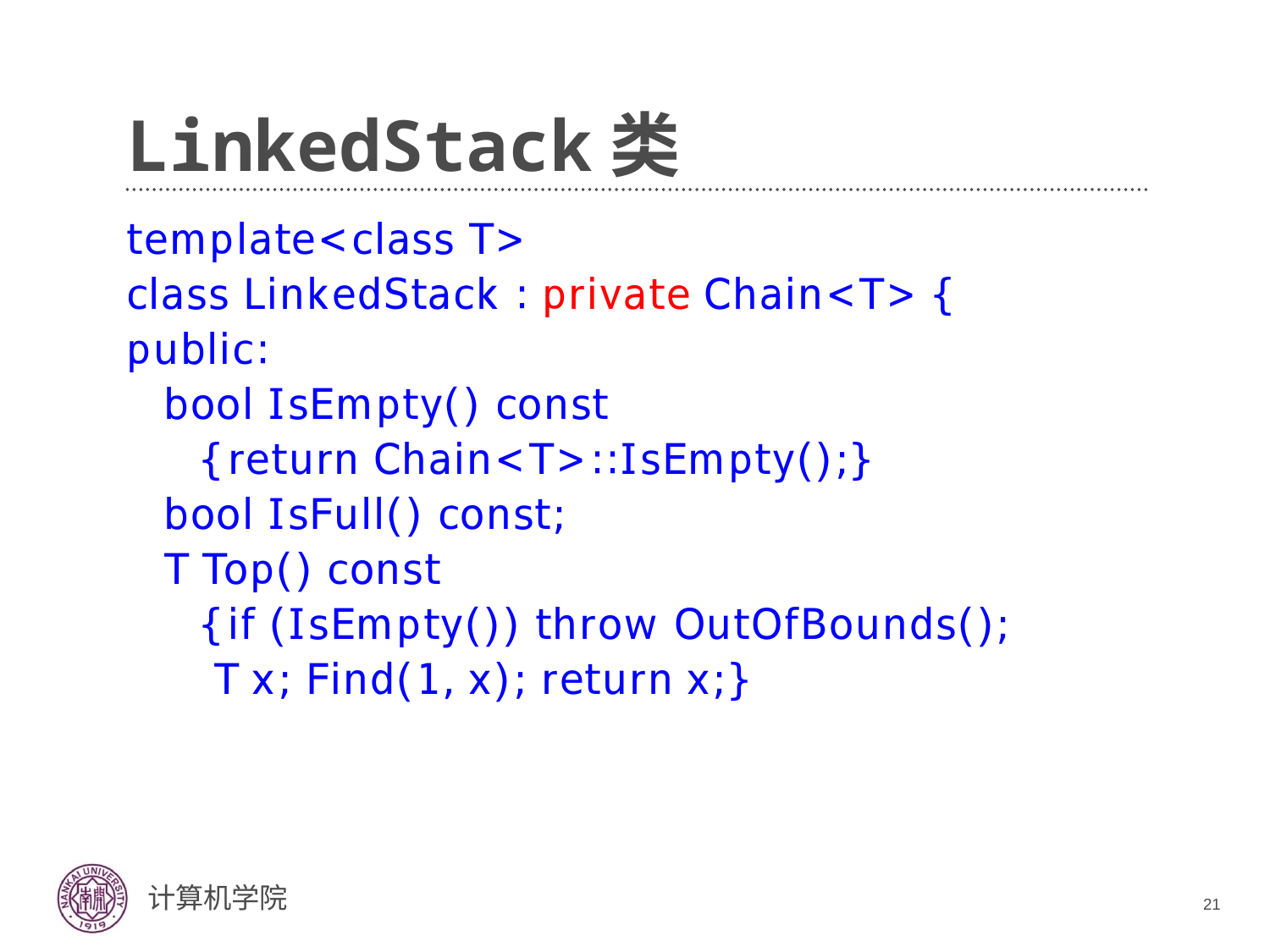

# LinkedStack类
template<class T>
class LinkedStack : private Chain<T> {
public:
   bool IsEmpty() const
      {return Chain<T>::IsEmpty();}
   bool IsFull() const;
   T Top() const
      {if (IsEmpty()) throw OutOfBounds();
       T x; Find(1, x); return x;}

21